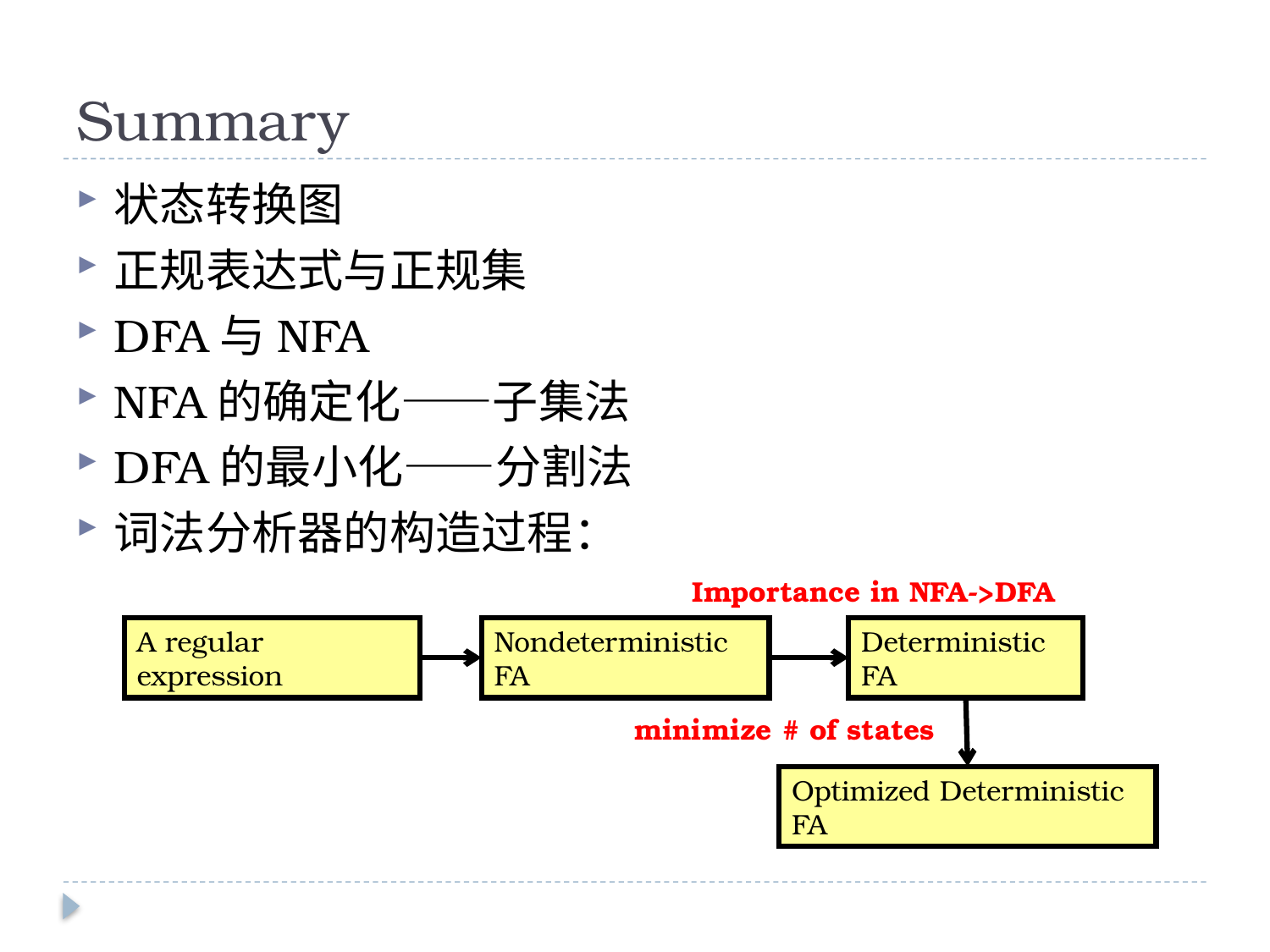

# Summary
状态转换图
正规表达式与正规集
DFA与NFA
NFA的确定化——子集法
DFA的最小化——分割法
词法分析器的构造过程：
Importance in NFA->DFA
A regular expression
Nondeterministic FA
Deterministic FA
minimize # of states
Optimized Deterministic  FA